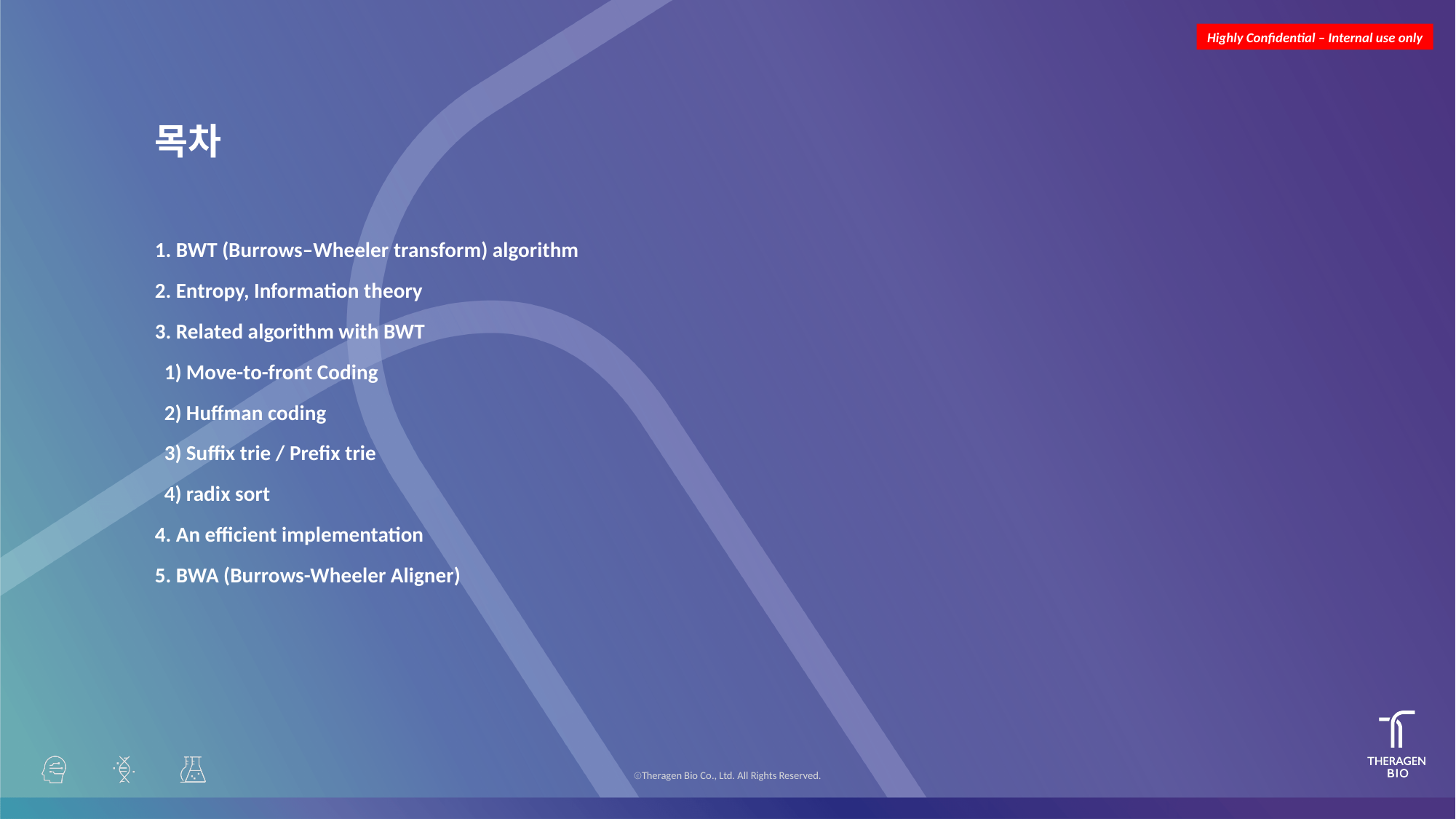

# 목차
1. BWT (Burrows–Wheeler transform) algorithm
2. Entropy, Information theory
3. Related algorithm with BWT
  1) Move-to-front Coding
  2) Huffman coding
  3) Suffix trie / Prefix trie
  4) radix sort
4. An efficient implementation
5. BWA (Burrows-Wheeler Aligner)